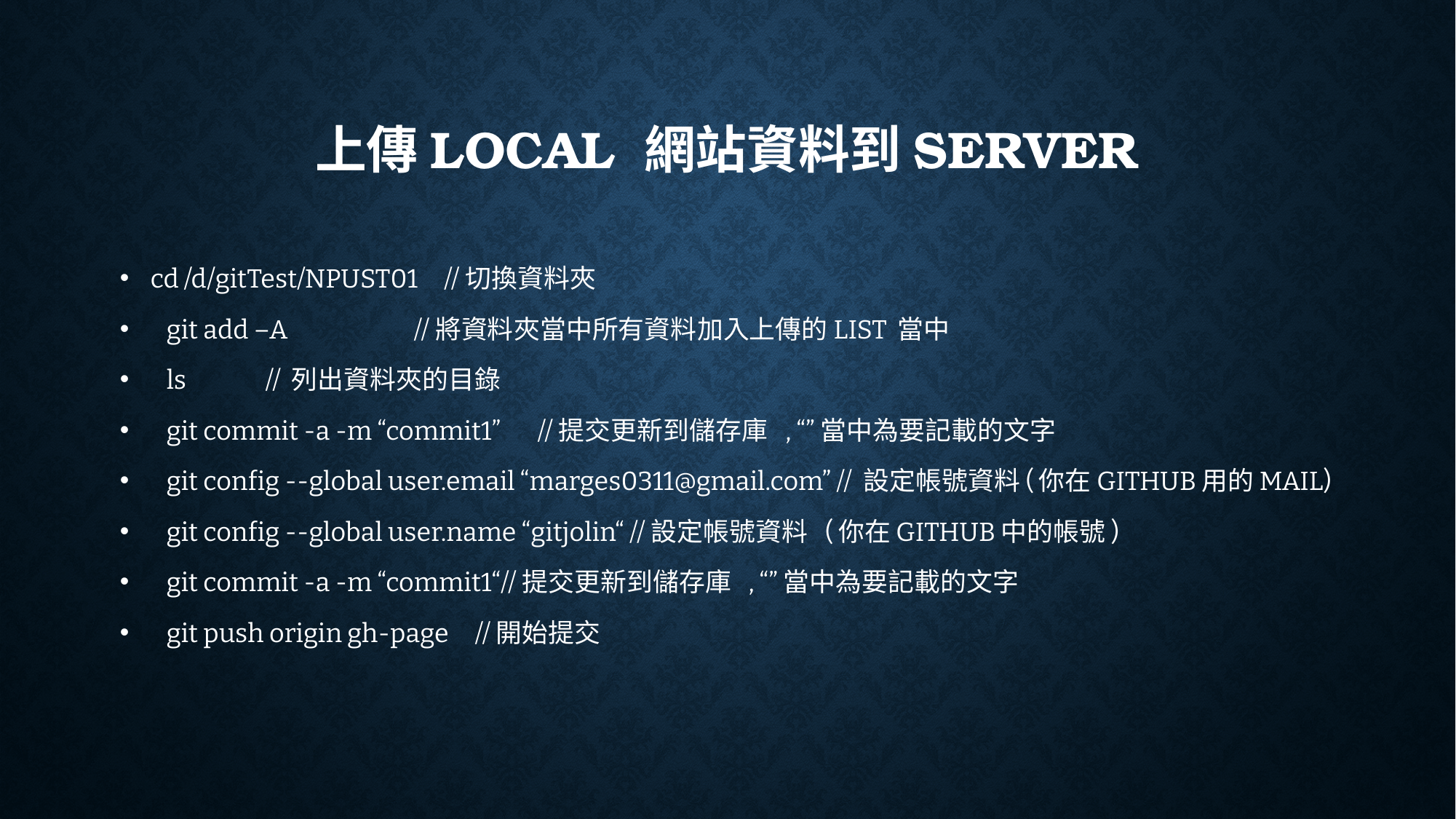

# 上傳local 網站資料到server
 cd /d/gitTest/NPUST01     //切換資料夾
    git add –A                        //將資料夾當中所有資料加入上傳的LIST 當中
    ls			     // 列出資料夾的目錄
    git commit -a -m “commit1”       //提交更新到儲存庫  , “”當中為要記載的文字
    git config --global user.email “marges0311@gmail.com” // 設定帳號資料(你在GITHUB用的MAIL)
    git config --global user.name “gitjolin“ //設定帳號資料  (你在GITHUB中的帳號)
    git commit -a -m “commit1“//提交更新到儲存庫  , “”當中為要記載的文字
    git push origin gh-page     //開始提交